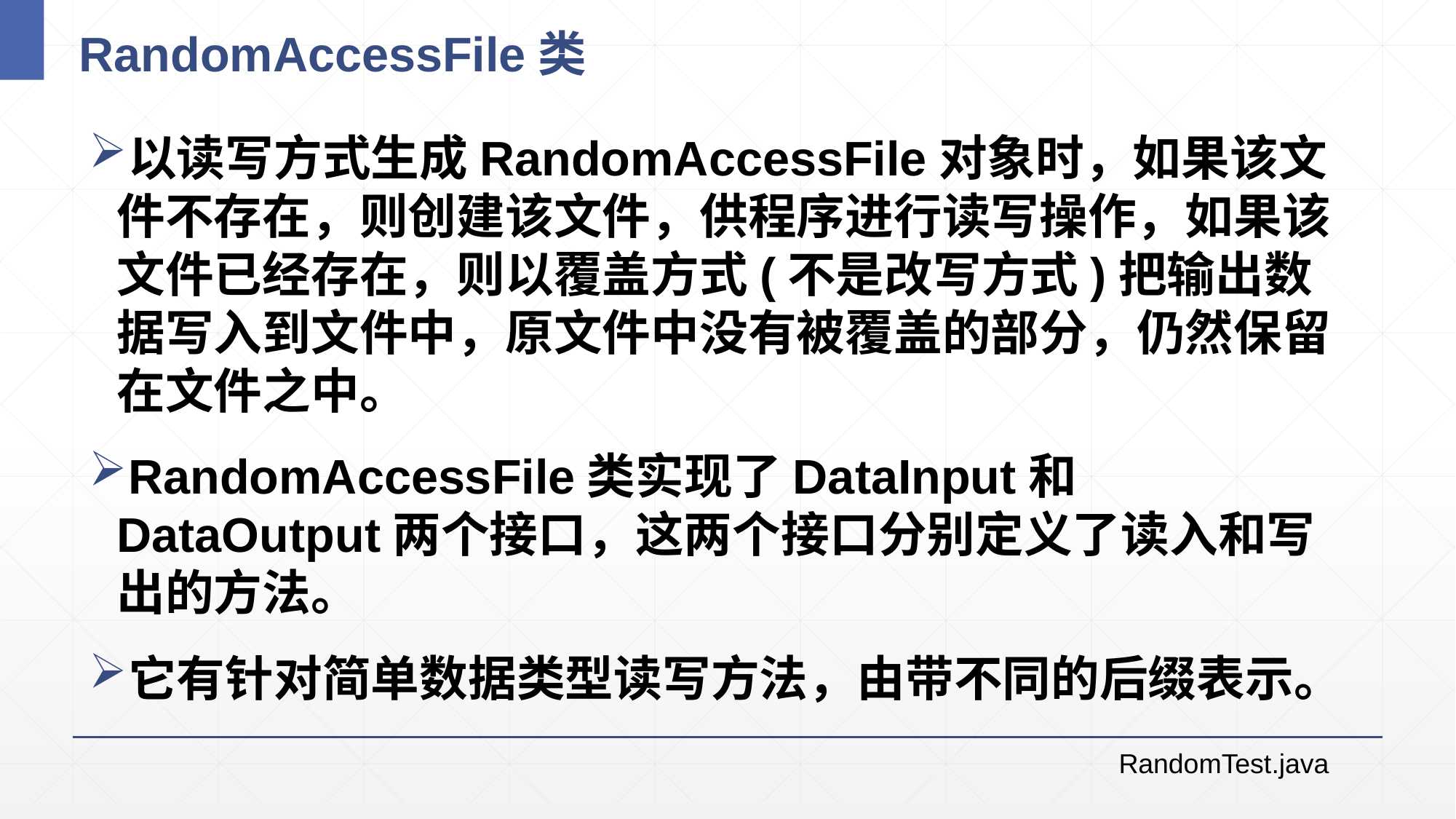

# RandomAccessFile类
以读写方式生成RandomAccessFile对象时，如果该文件不存在，则创建该文件，供程序进行读写操作，如果该文件已经存在，则以覆盖方式(不是改写方式)把输出数据写入到文件中，原文件中没有被覆盖的部分，仍然保留在文件之中。
RandomAccessFile类实现了DataInput和DataOutput两个接口，这两个接口分别定义了读入和写出的方法。
它有针对简单数据类型读写方法，由带不同的后缀表示。

RandomTest.java